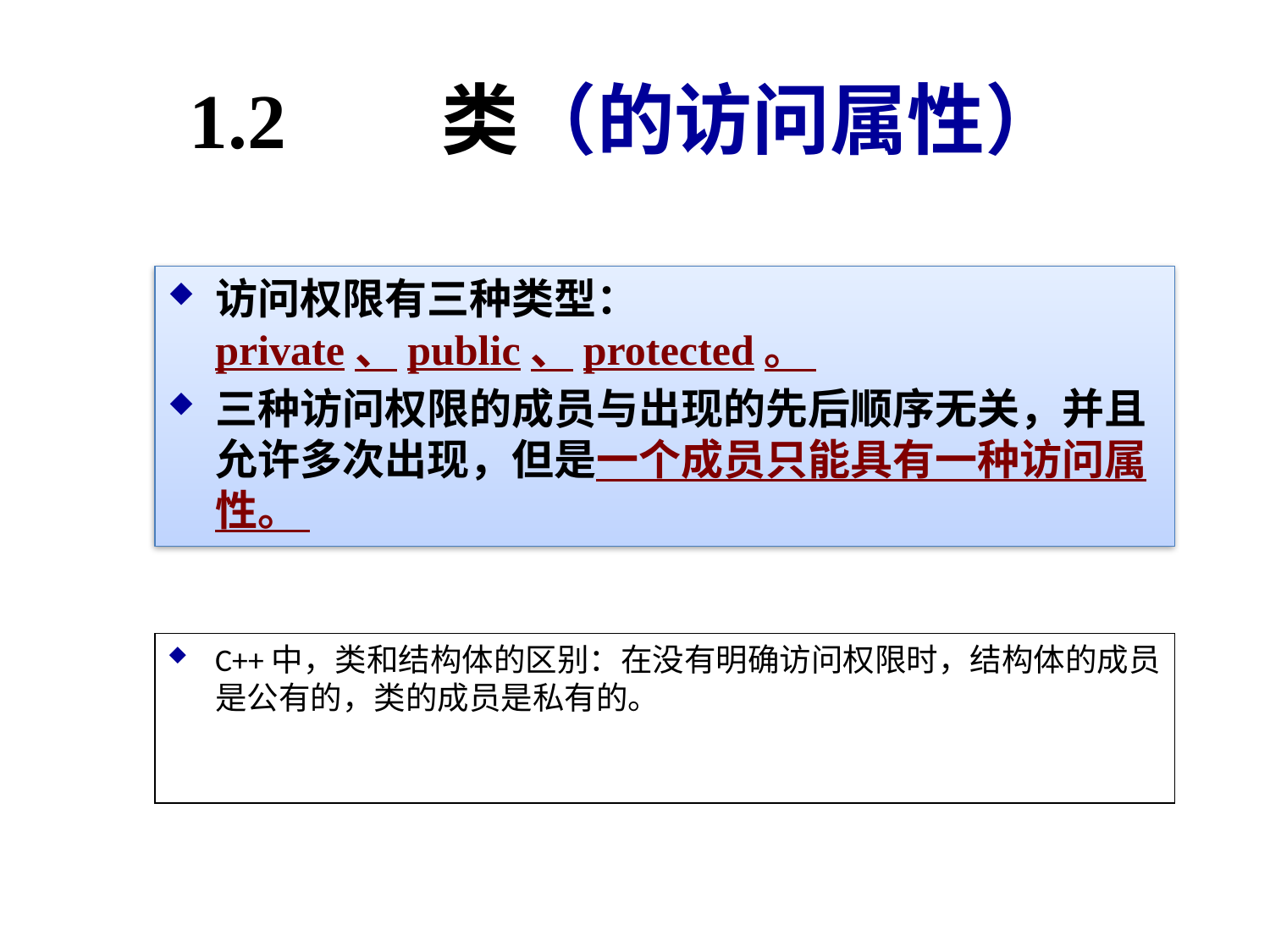

# 1.2       类（的访问属性）
访问权限有三种类型：
private、public、protected。
三种访问权限的成员与出现的先后顺序无关，并且允许多次出现，但是一个成员只能具有一种访问属性。
C++中，类和结构体的区别：在没有明确访问权限时，结构体的成员是公有的，类的成员是私有的。